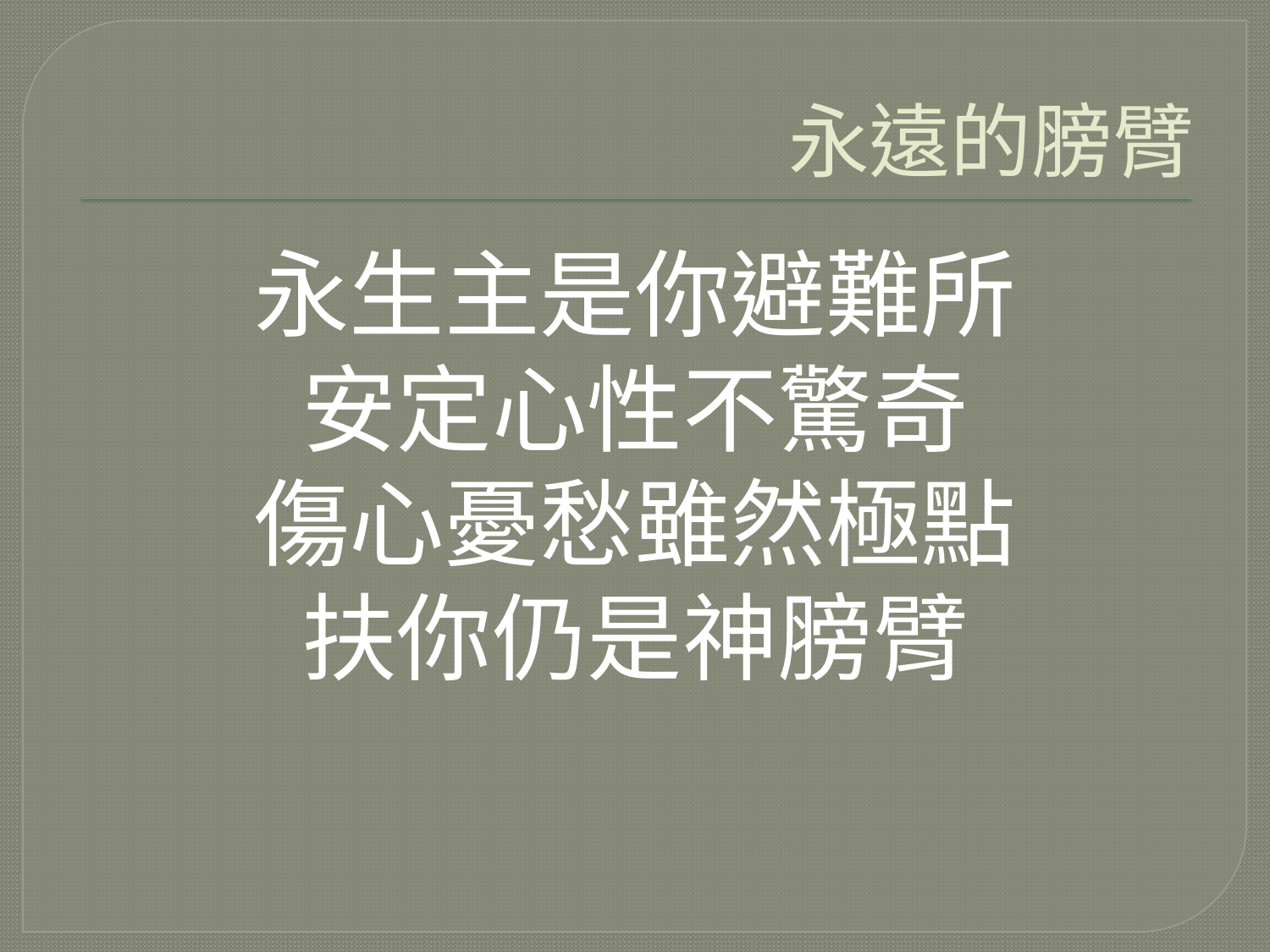

# 永遠的膀臂
永生主是你避難所
安定心性不驚奇
傷心憂愁雖然極點
扶你仍是神膀臂